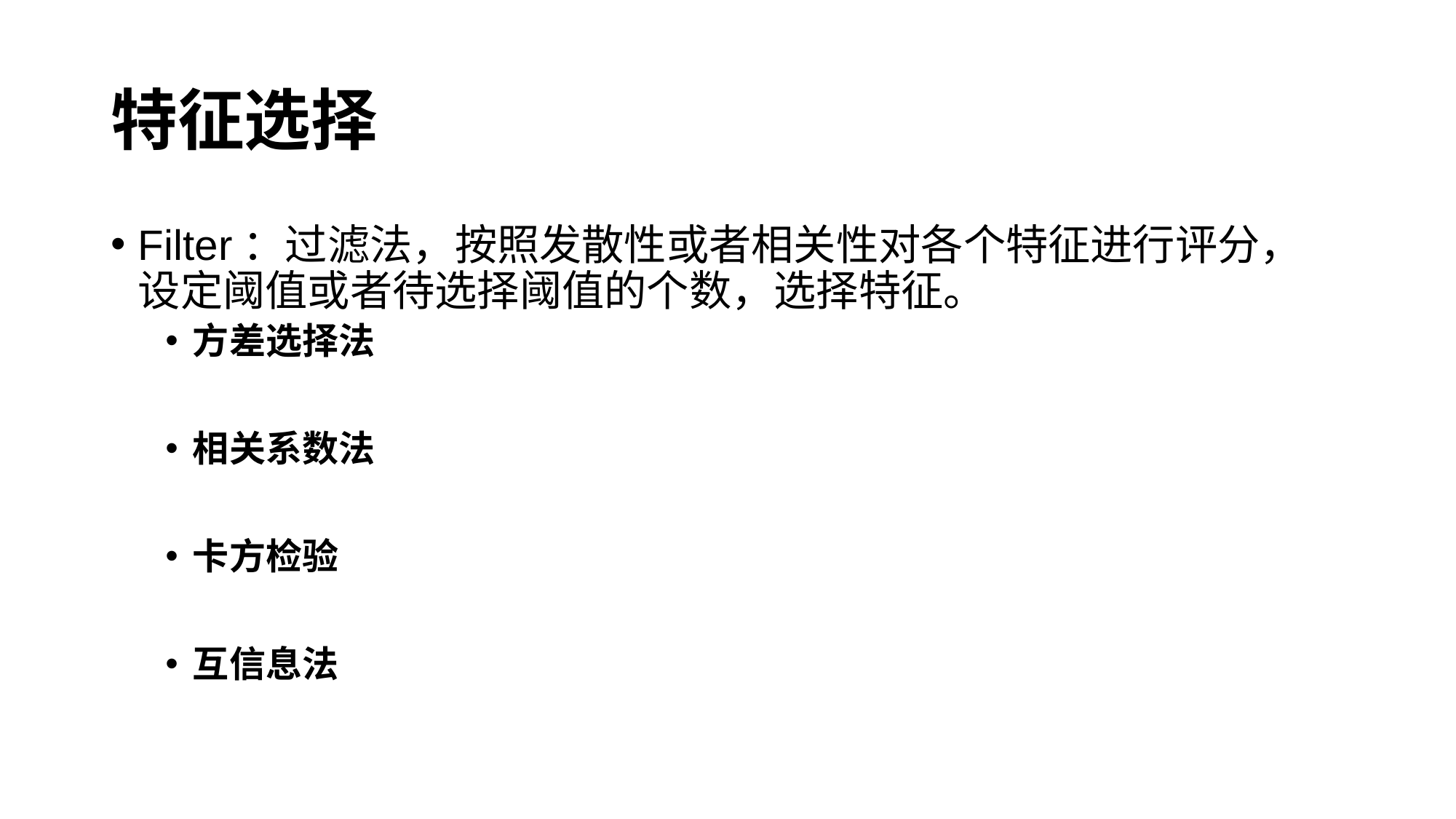

# 特征选择
Filter：过滤法，按照发散性或者相关性对各个特征进行评分，设定阈值或者待选择阈值的个数，选择特征。
方差选择法

相关系数法

卡方检验

互信息法